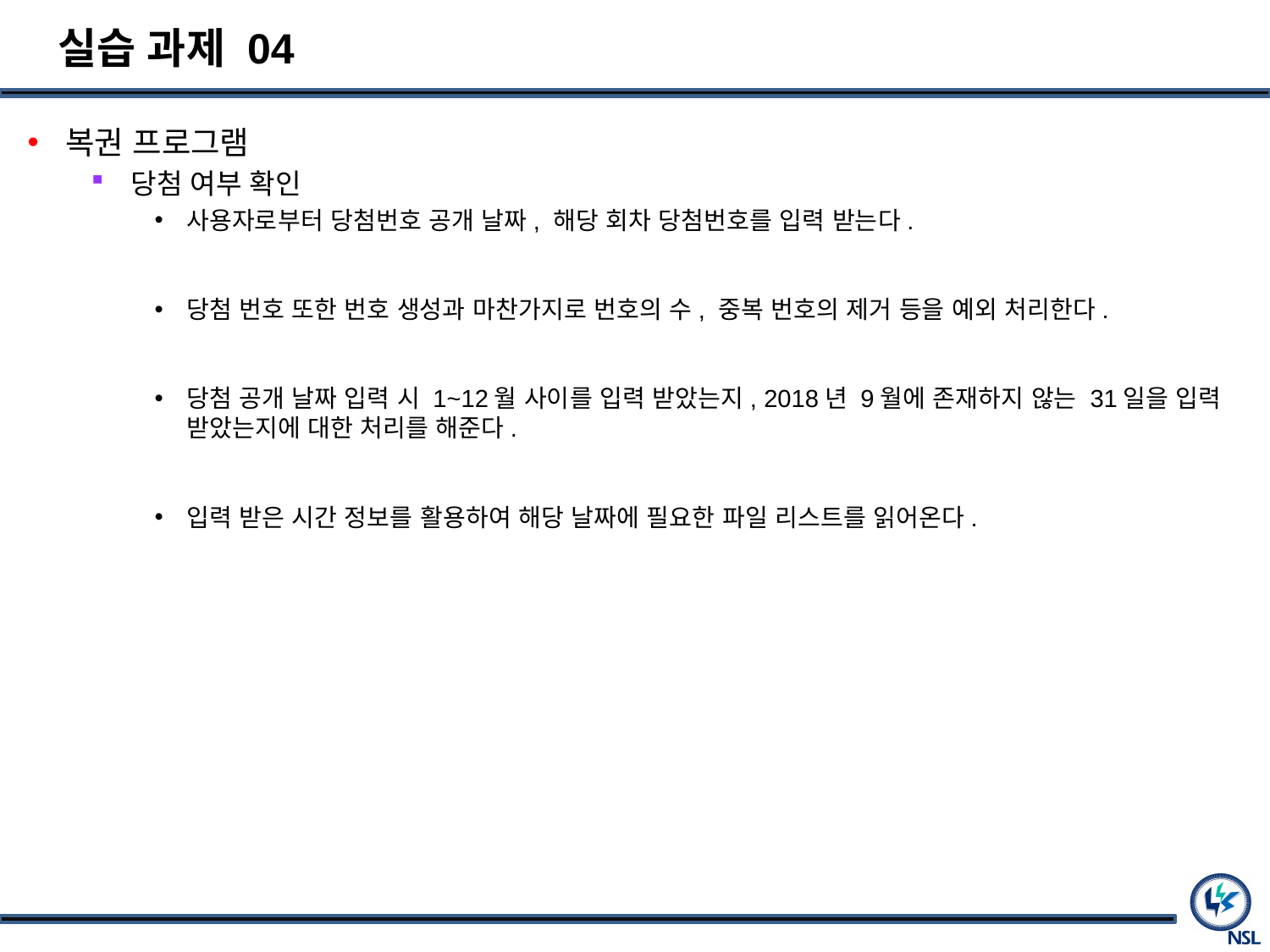

# 실습 과제 04
복권 프로그램
당첨 여부 확인
사용자로부터 당첨번호 공개 날짜, 해당 회차 당첨번호를 입력 받는다.

당첨 번호 또한 번호 생성과 마찬가지로 번호의 수, 중복 번호의 제거 등을 예외 처리한다.

당첨 공개 날짜 입력 시 1~12월 사이를 입력 받았는지, 2018년 9월에 존재하지 않는 31일을 입력 받았는지에 대한 처리를 해준다.

입력 받은 시간 정보를 활용하여 해당 날짜에 필요한 파일 리스트를 읽어온다.